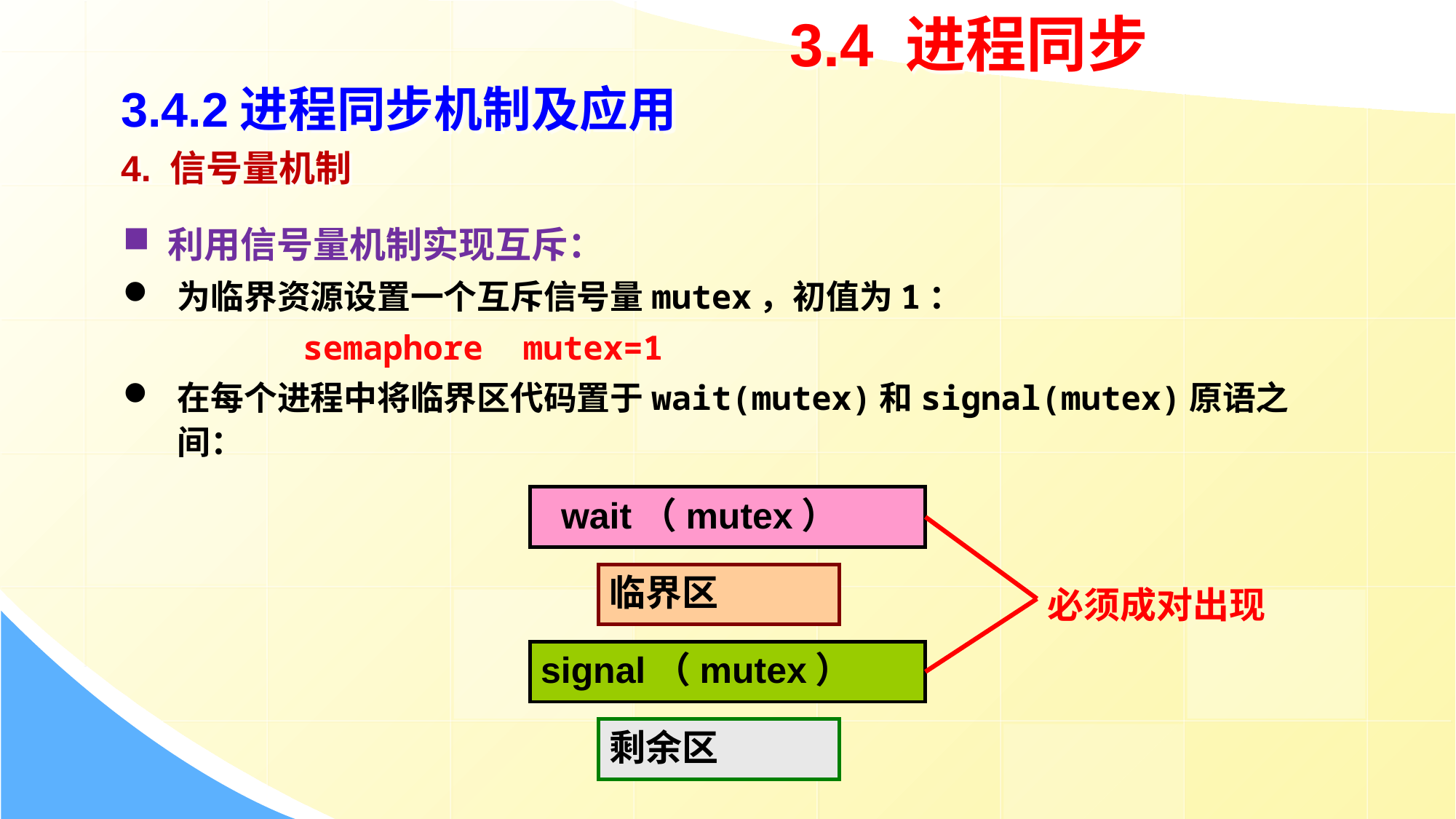

3.4 进程同步
3.4.2进程同步机制及应用
4. 信号量机制
 利用信号量机制实现互斥：
为临界资源设置一个互斥信号量mutex，初值为1：
         semaphore  mutex=1
在每个进程中将临界区代码置于wait(mutex)和signal(mutex)原语之间：
  wait（mutex）
临界区
必须成对出现
signal（mutex）
剩余区